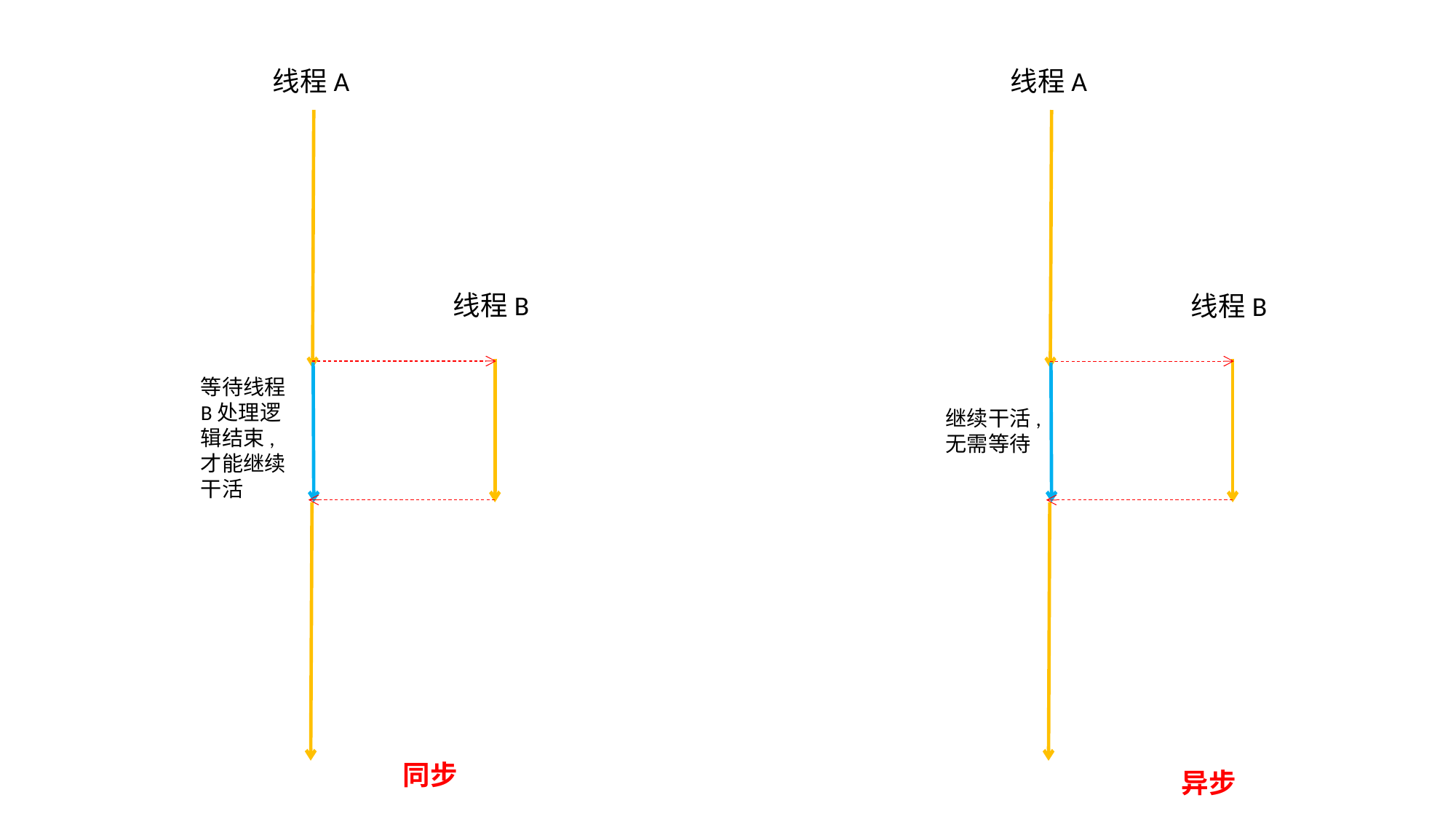

线程A
线程B
等待线程B处理逻辑结束,才能继续干活
线程A
线程B
继续干活,无需等待
同步
异步